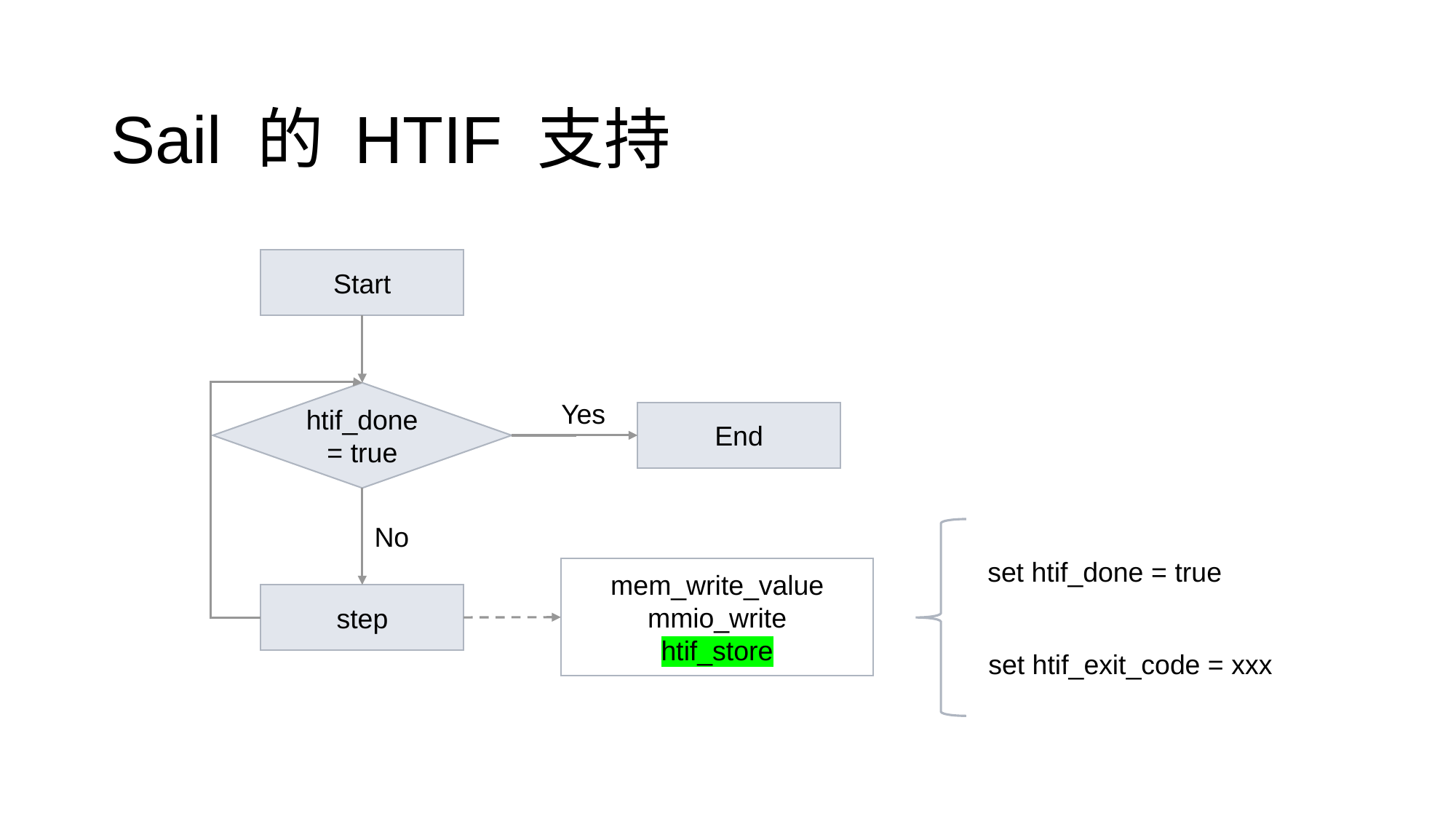

# Sail 的 HTIF 支持
Start
htif_done= true
Yes
End
No

set htif_done = true
set htif_exit_code = xxx

mem_write_value
mmio_write
htif_store

step